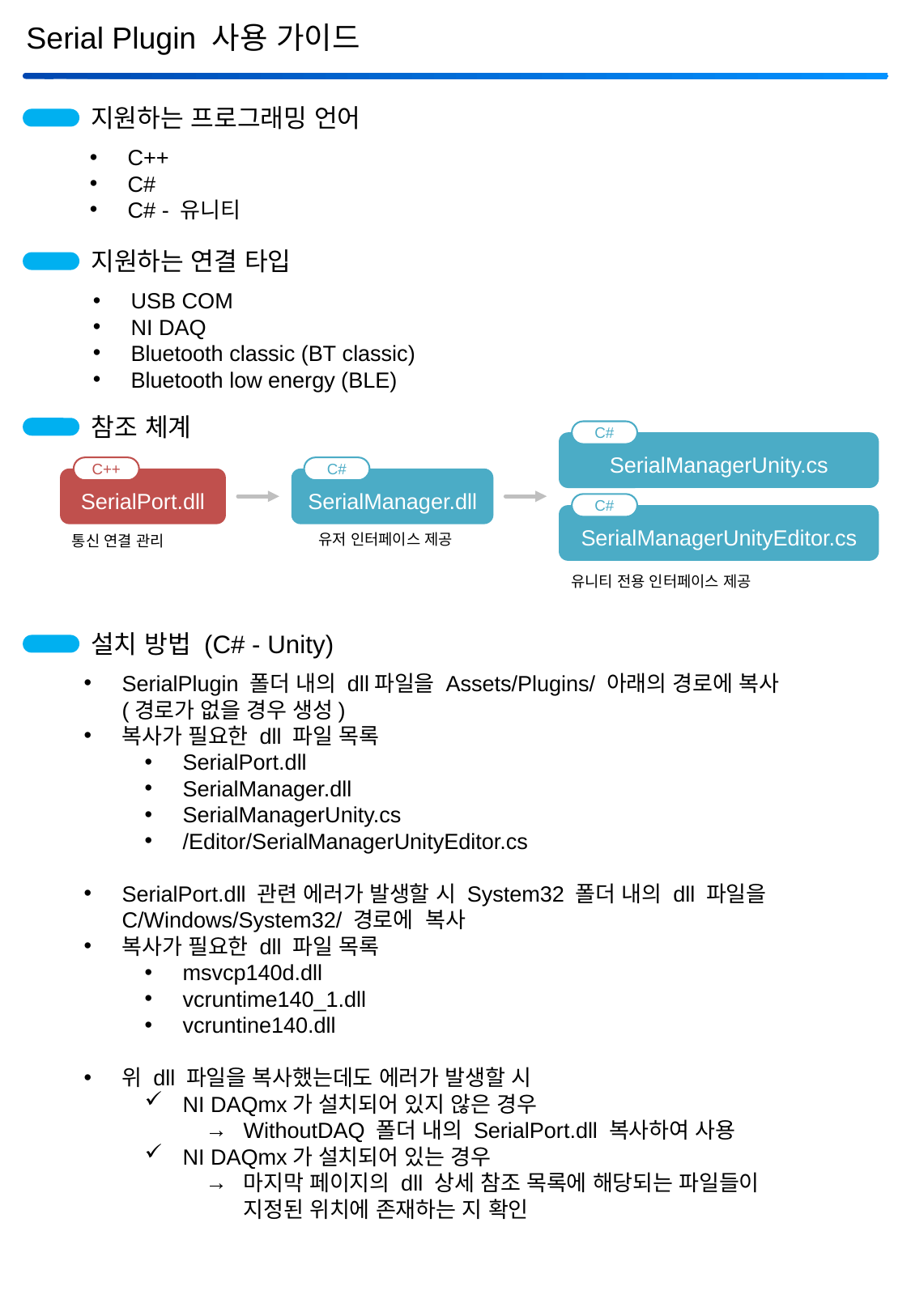

Serial Plugin 사용 가이드

지원하는 프로그래밍 언어

C++
C#
C# - 유니티
지원하는 연결 타입

USB COM
NI DAQ
Bluetooth classic (BT classic)
Bluetooth low energy (BLE)
참조 체계
C#

SerialManagerUnity.cs
C#

SerialManagerUnityEditor.cs
유니티 전용 인터페이스 제공

C++

SerialPort.dll
C#

SerialManager.dll
유저 인터페이스 제공
통신 연결 관리
설치 방법 (C# - Unity)

SerialPlugin 폴더 내의 dll파일을 Assets/Plugins/ 아래의 경로에 복사
(경로가 없을 경우 생성)
복사가 필요한 dll 파일 목록
SerialPort.dll
SerialManager.dll
SerialManagerUnity.cs
/Editor/SerialManagerUnityEditor.cs

SerialPort.dll 관련 에러가 발생할 시 System32 폴더 내의 dll 파일을
C/Windows/System32/ 경로에  복사
복사가 필요한 dll 파일 목록
msvcp140d.dll
vcruntime140_1.dll
vcruntine140.dll

위 dll 파일을 복사했는데도 에러가 발생할 시
NI DAQmx가 설치되어 있지 않은 경우
WithoutDAQ 폴더 내의 SerialPort.dll 복사하여 사용
NI DAQmx가 설치되어 있는 경우
마지막 페이지의 dll 상세 참조 목록에 해당되는 파일들이
지정된 위치에 존재하는 지 확인